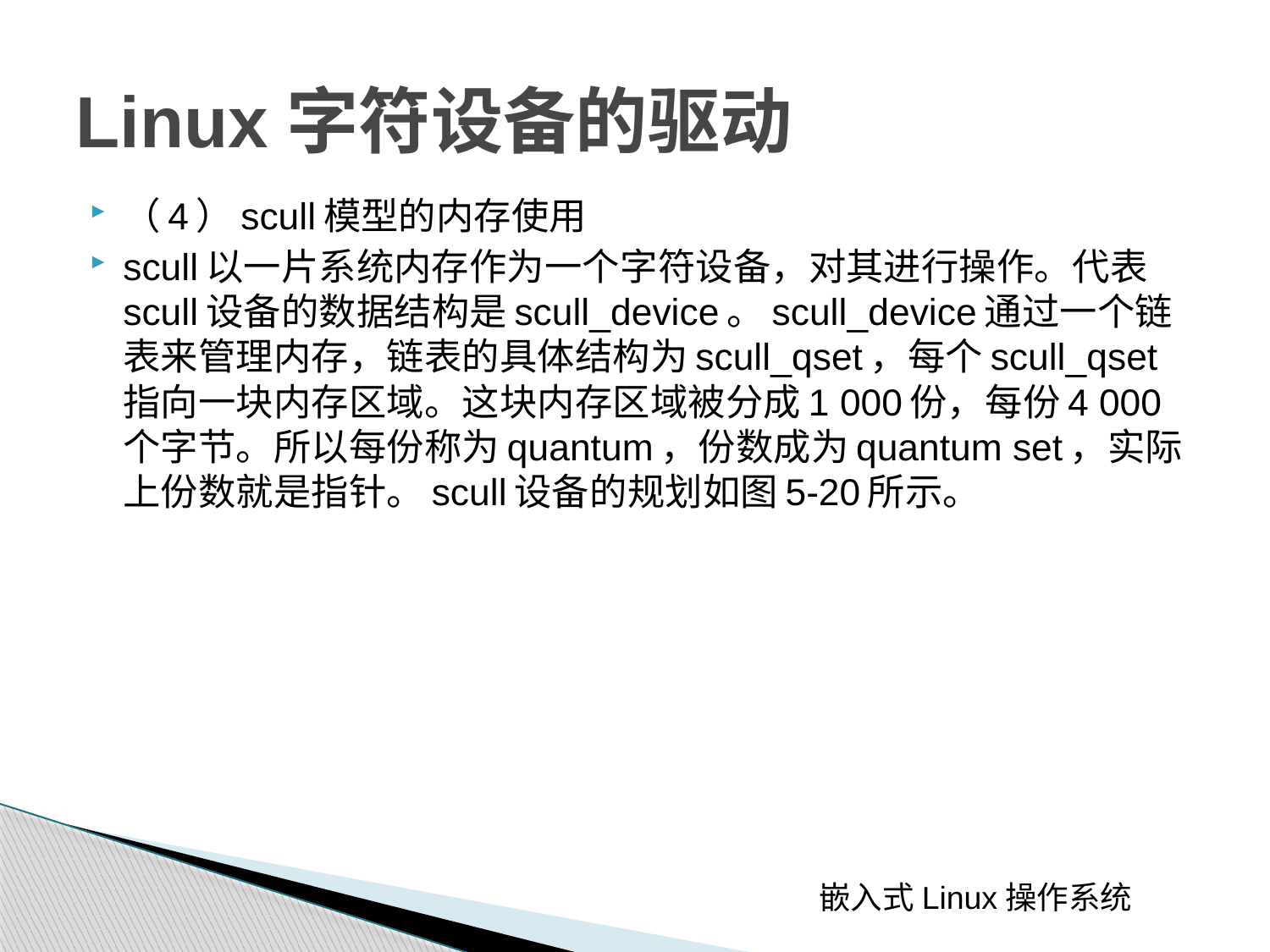

# Linux字符设备的驱动
（4）scull模型的内存使用
scull以一片系统内存作为一个字符设备，对其进行操作。代表scull设备的数据结构是scull_device。scull_device通过一个链表来管理内存，链表的具体结构为scull_qset，每个scull_qset指向一块内存区域。这块内存区域被分成1 000份，每份4 000个字节。所以每份称为quantum，份数成为quantum set，实际上份数就是指针。scull设备的规划如图5-20所示。

         嵌入式Linux操作系统